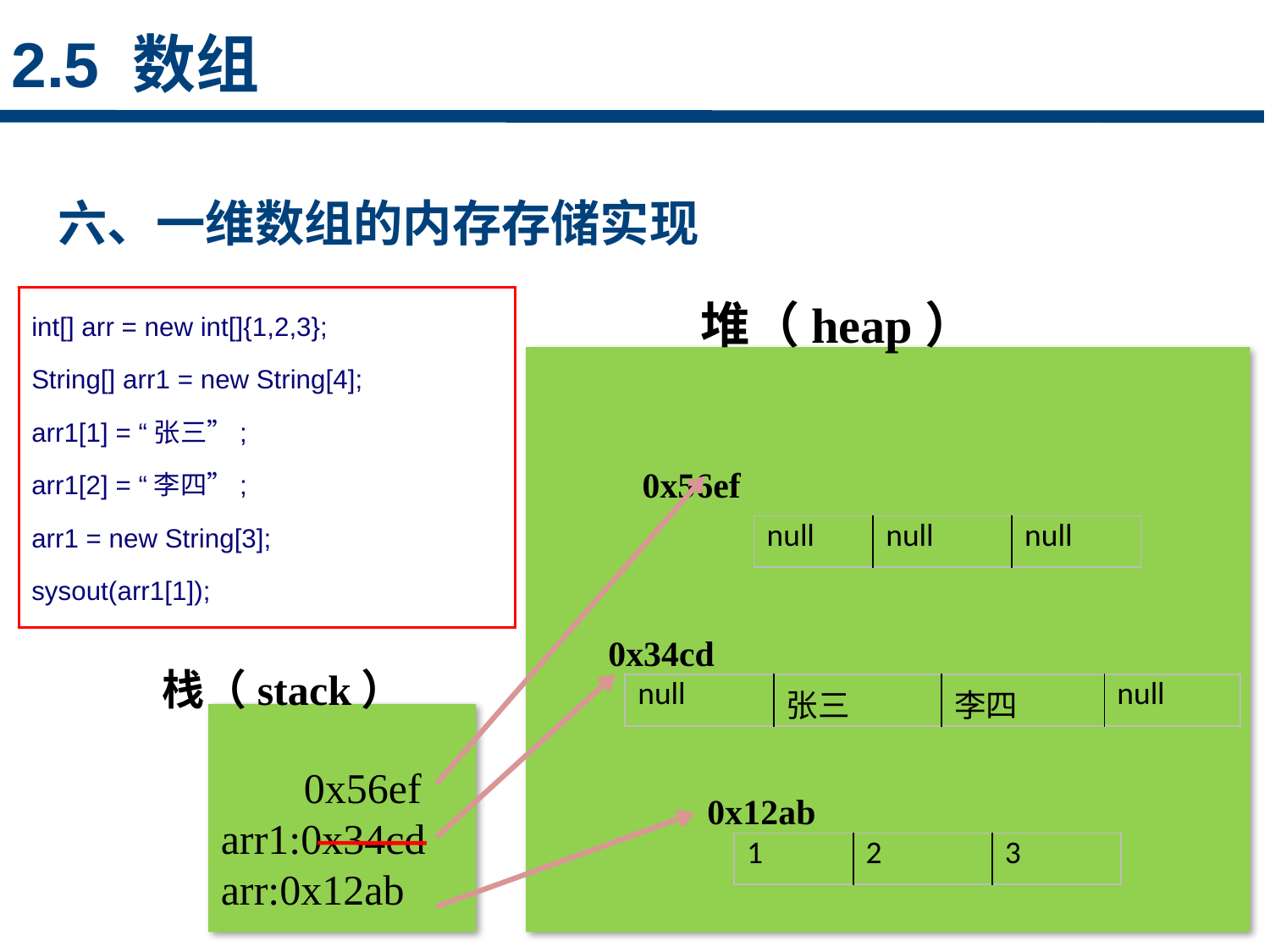

2.5 数组
六、一维数组的内存存储实现

点击添加文本
堆（heap）
int[] arr = new int[]{1,2,3};
String[] arr1 = new String[4];
arr1[1] = “张三”;
arr1[2] = “李四”;
arr1 = new String[3];
sysout(arr1[1]);

点击添加文本
0x56ef
| null | null | null |
| --- | --- | --- |
点击添加文本
0x34cd
栈（stack）

| null | null | null | null |
| --- | --- | --- | --- |
| null | 张三 | 李四 | null |
| --- | --- | --- | --- |

       0x56ef
arr1:0x34cd
arr:0x12ab

点击添加文本
0x12ab

| 1 | 2 | 3 |
| --- | --- | --- |